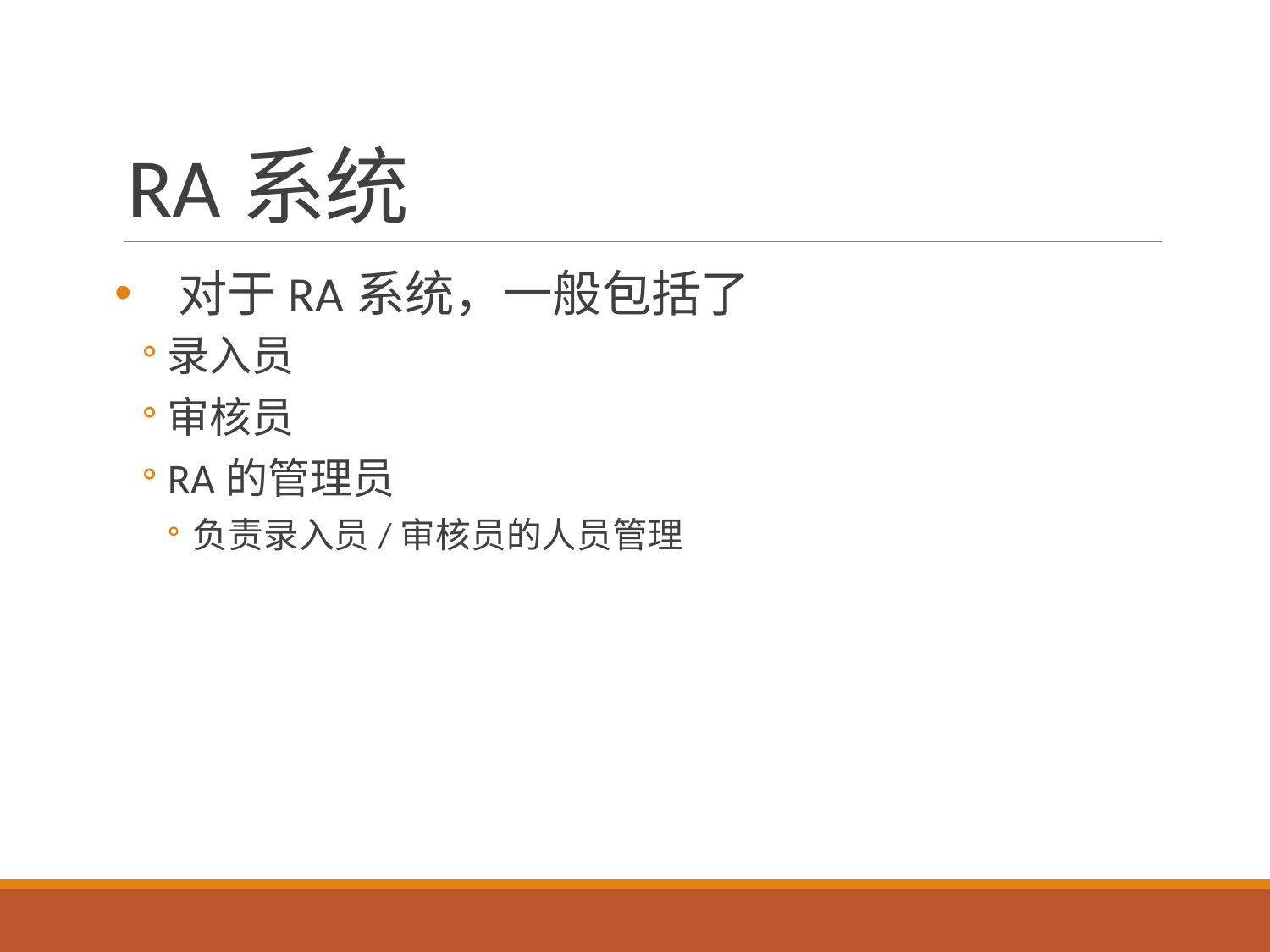

# RA系统
对于RA系统，一般包括了
录入员
审核员
RA的管理员
负责录入员/审核员的人员管理
29